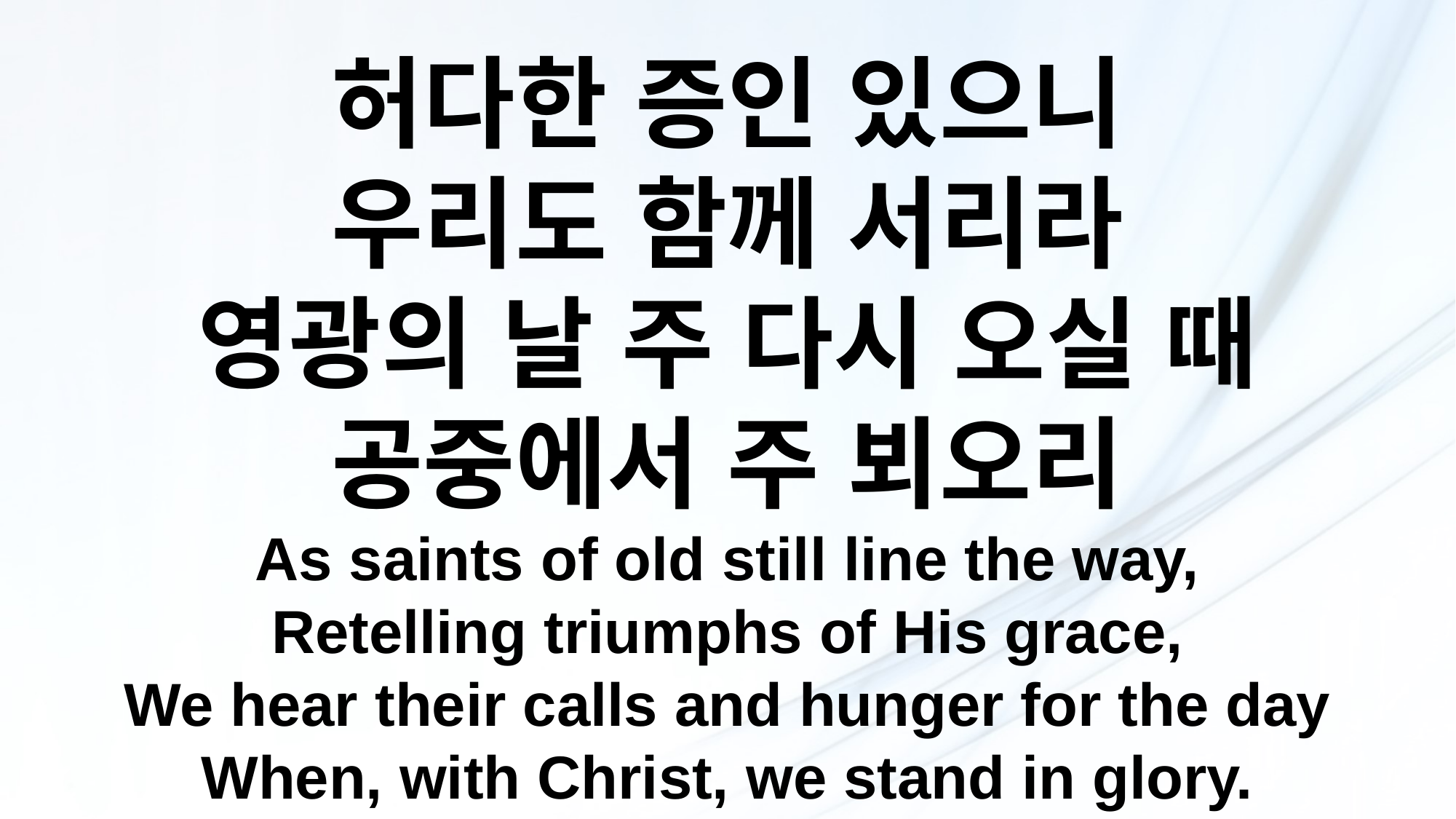

허다한 증인 있으니
우리도 함께 서리라
영광의 날 주 다시 오실 때
공중에서 주 뵈오리
As saints of old still line the way,
Retelling triumphs of His grace,
We hear their calls and hunger for the day
When, with Christ, we stand in glory.